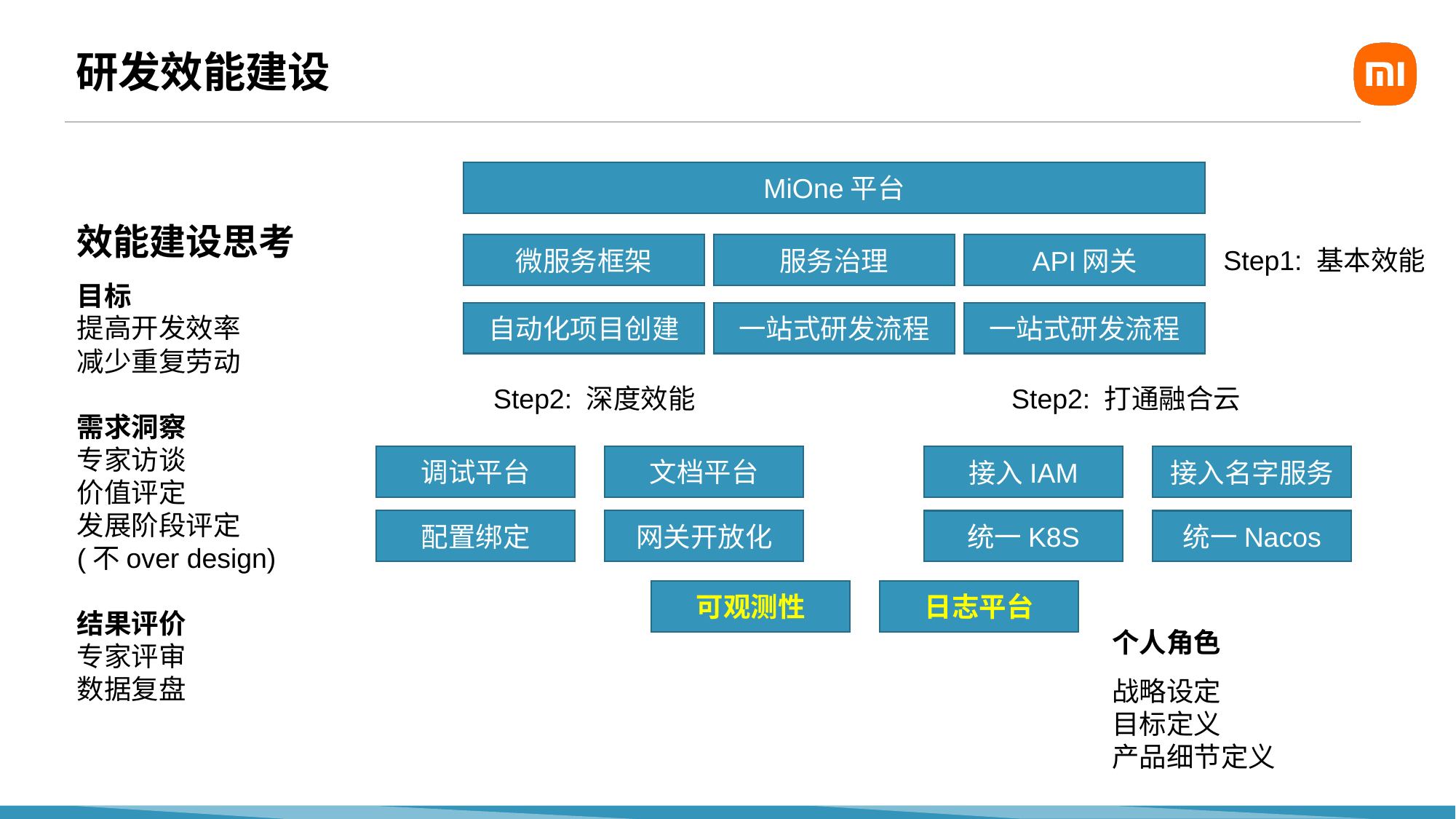

# 研发效能建设
MiOne平台
效能建设思考

目标
提高开发效率
减少重复劳动

需求洞察
专家访谈
价值评定
发展阶段评定
(不over design)

结果评价
专家评审
数据复盘
微服务框架
服务治理
API网关
Step1: 基本效能
自动化项目创建
一站式研发流程
一站式研发流程
Step2: 深度效能
Step2: 打通融合云
调试平台
文档平台
接入IAM
接入名字服务
配置绑定
网关开放化
统一K8S
统一Nacos
可观测性
日志平台
个人角色

战略设定
目标定义
产品细节定义